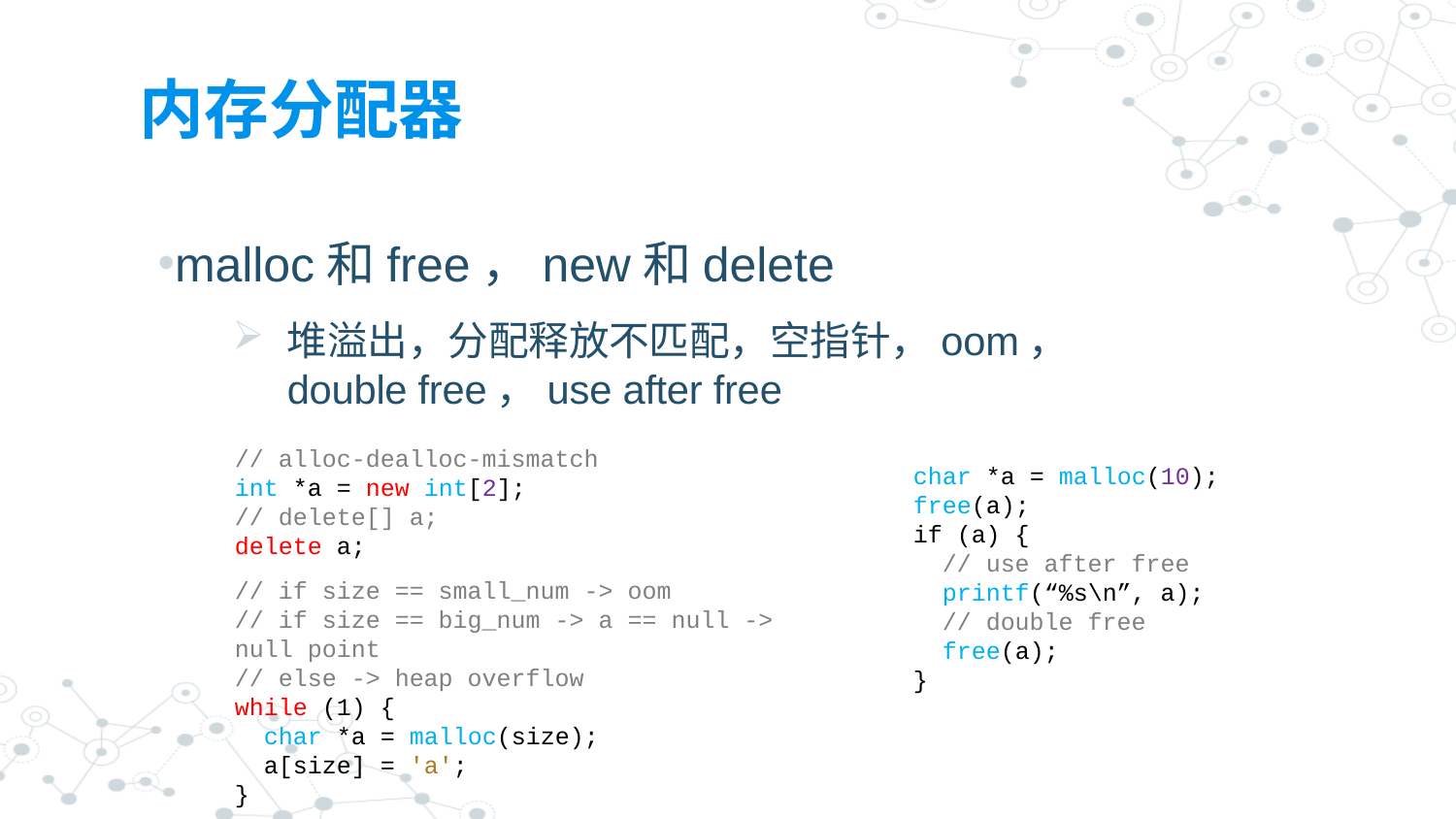

# 内存分配器
malloc和free，new和delete
堆溢出，分配释放不匹配，空指针，oom，double free，use after free
// alloc-dealloc-mismatch
int *a = new int[2];
// delete[] a;
delete a;
char *a = malloc(10);
free(a);
if (a) {
  // use after free
  printf(“%s\n”, a);
  // double free
  free(a);
}
// if size == small_num -> oom
// if size == big_num -> a == null -> null point
// else -> heap overflow
while (1) {
  char *a = malloc(size);
  a[size] = 'a';
}